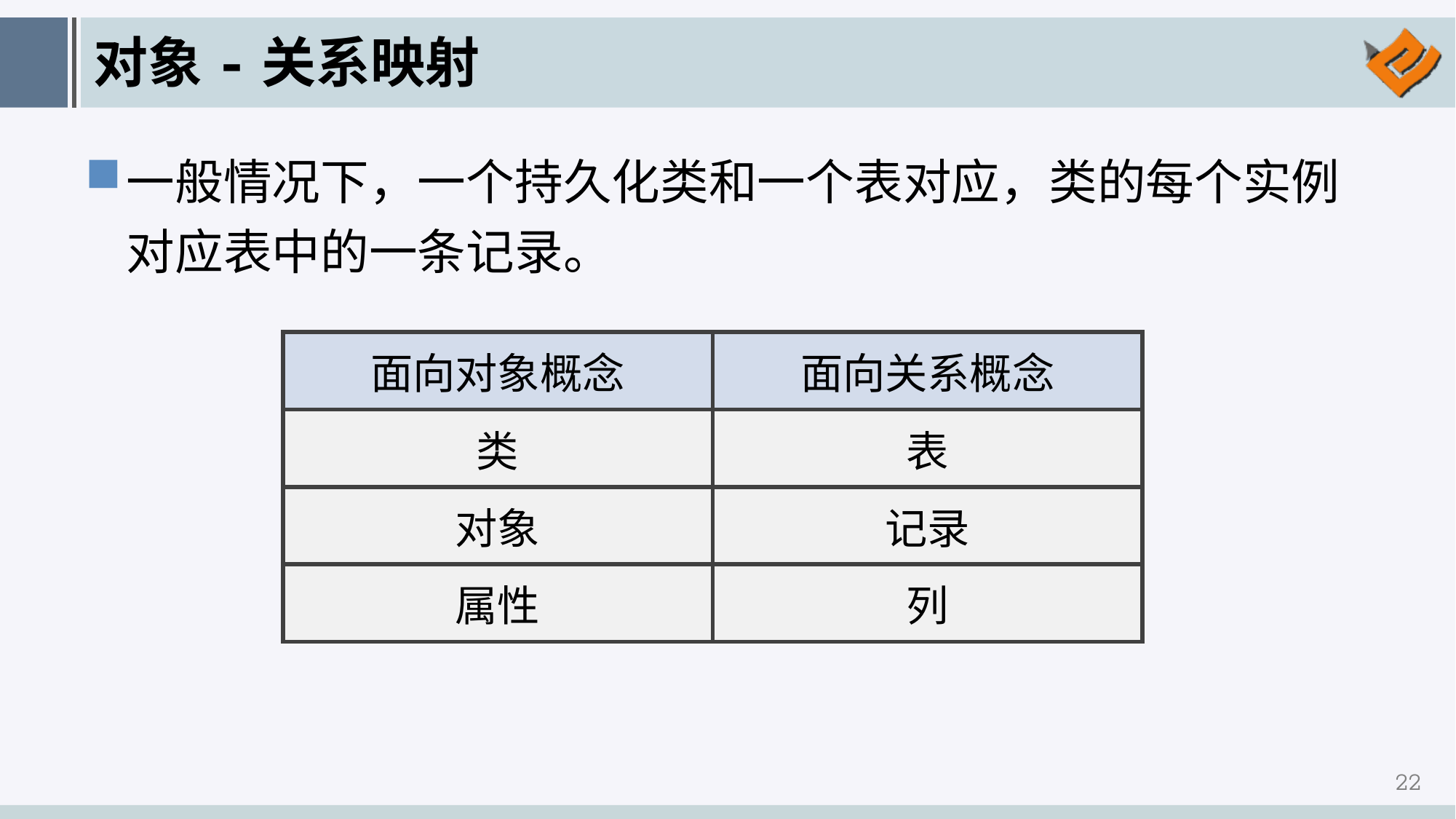

# 对象-关系映射
一般情况下，一个持久化类和一个表对应，类的每个实例对应表中的一条记录。
| 面向对象概念 | 面向关系概念 |
| --- | --- |
| 类 | 表 |
| 对象 | 记录 |
| 属性 | 列 |